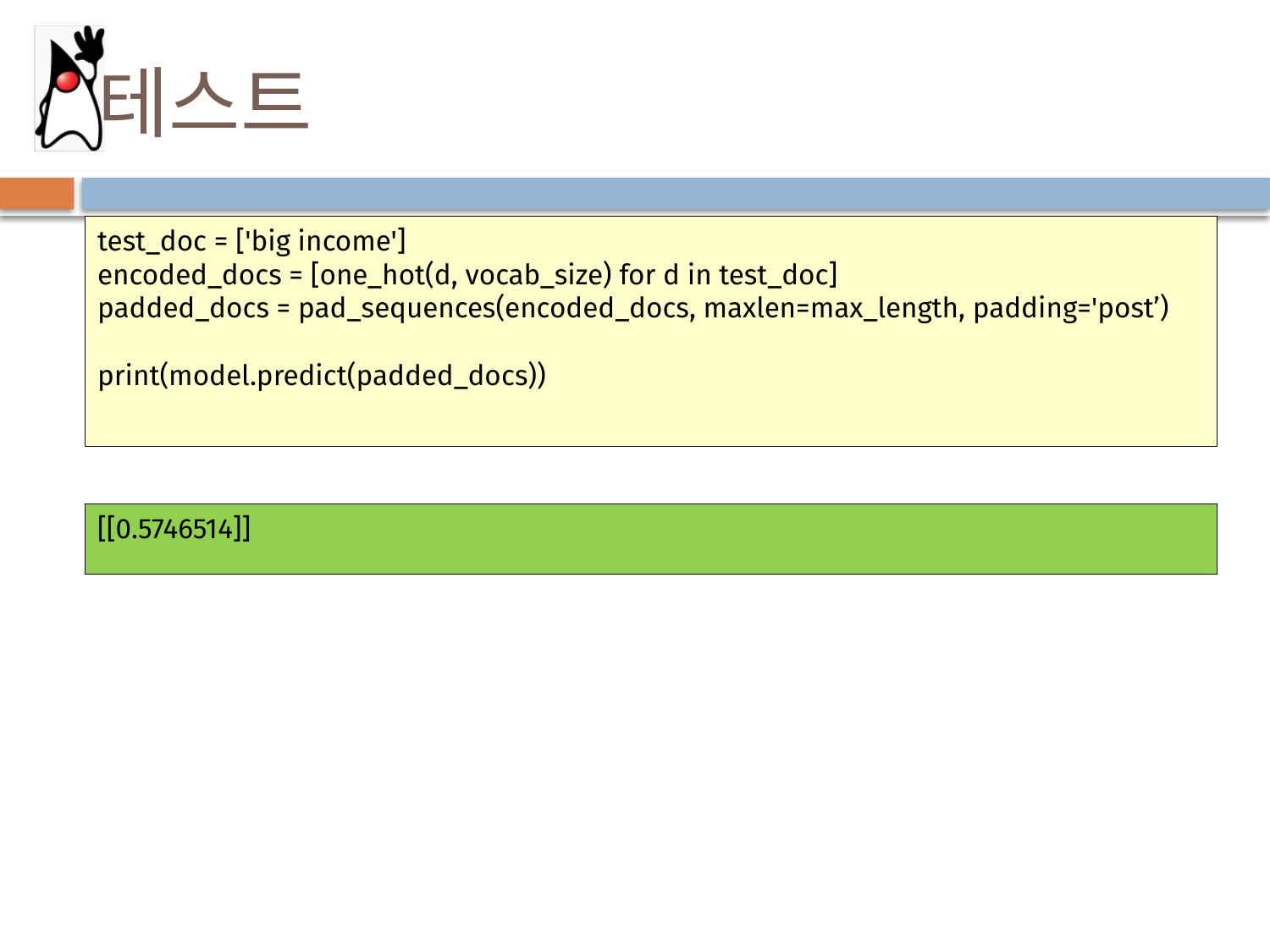

# 테스트
test_doc = ['big income']
encoded_docs = [one_hot(d, vocab_size) for d in test_doc]
padded_docs = pad_sequences(encoded_docs, maxlen=max_length, padding='post’)

print(model.predict(padded_docs))
[[0.5746514]]